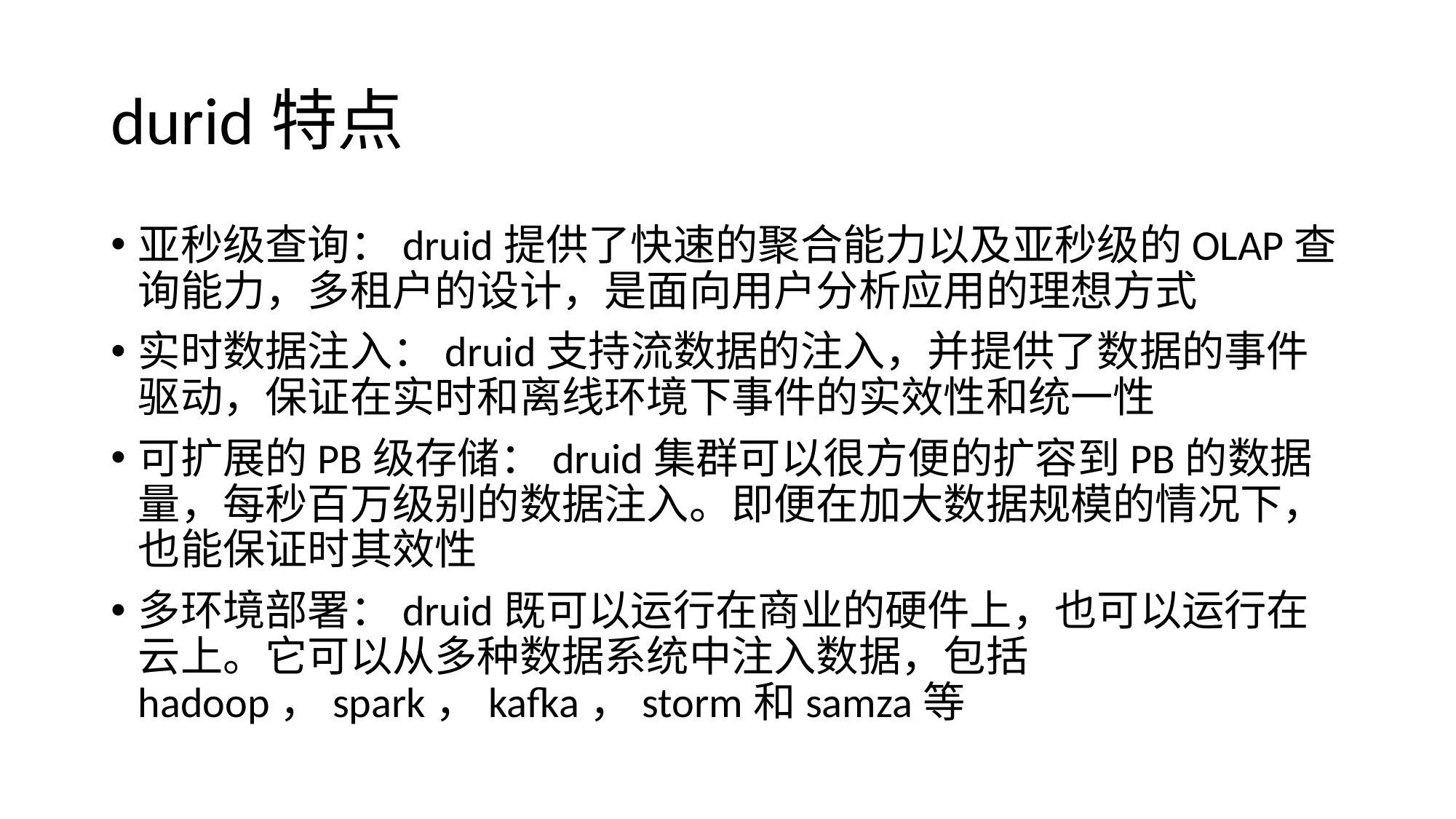

# durid特点
亚秒级查询：druid提供了快速的聚合能力以及亚秒级的OLAP查询能力，多租户的设计，是面向用户分析应用的理想方式
实时数据注入：druid支持流数据的注入，并提供了数据的事件驱动，保证在实时和离线环境下事件的实效性和统一性
可扩展的PB级存储：druid集群可以很方便的扩容到PB的数据量，每秒百万级别的数据注入。即便在加大数据规模的情况下，也能保证时其效性
多环境部署：druid既可以运行在商业的硬件上，也可以运行在云上。它可以从多种数据系统中注入数据，包括hadoop，spark，kafka，storm和samza等